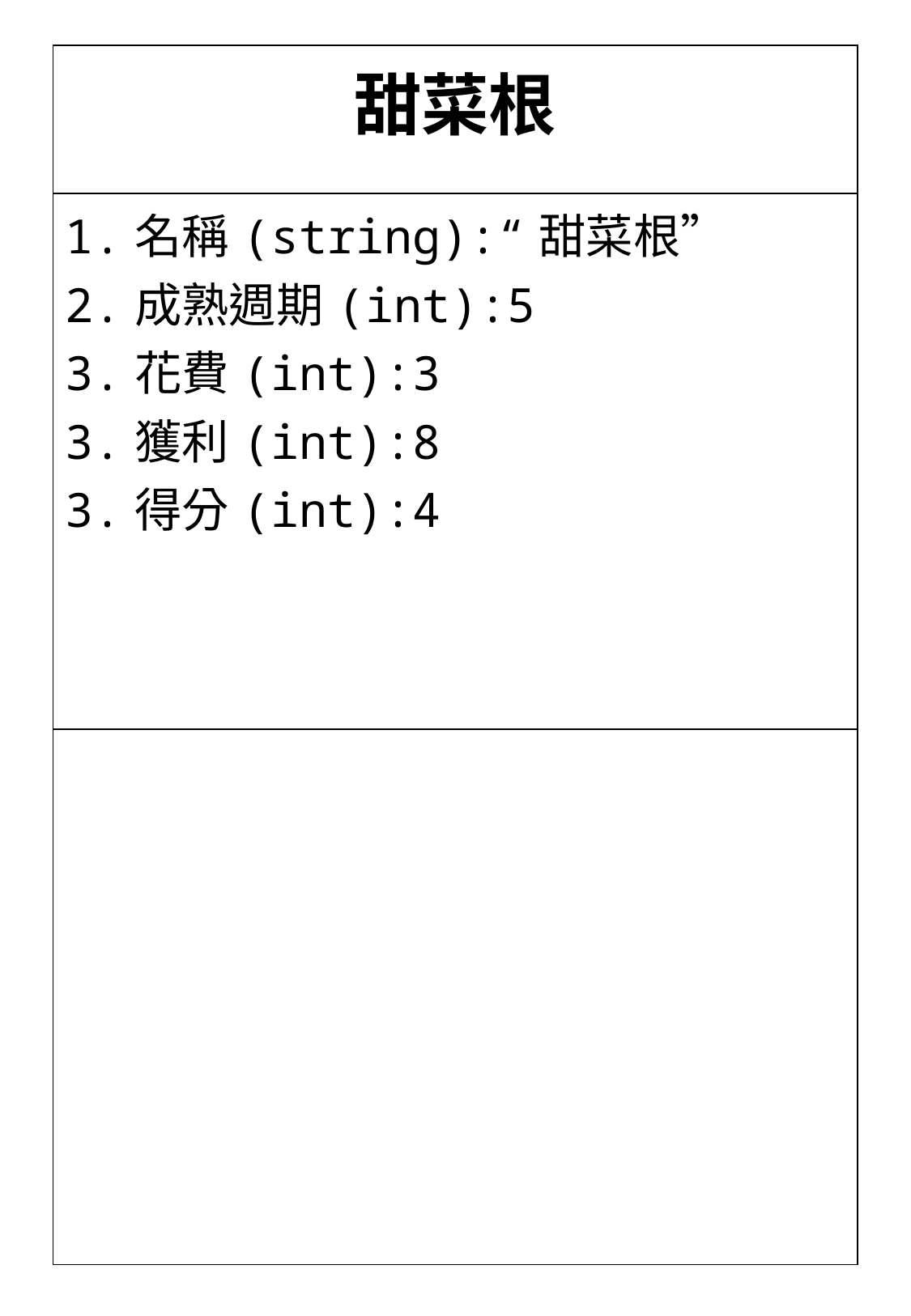

| 甜菜根 |
| --- |
| 1.名稱(string):“甜菜根” 2.成熟週期(int):5 3.花費(int):3 3.獲利(int):8 3.得分(int):4 |
|  |